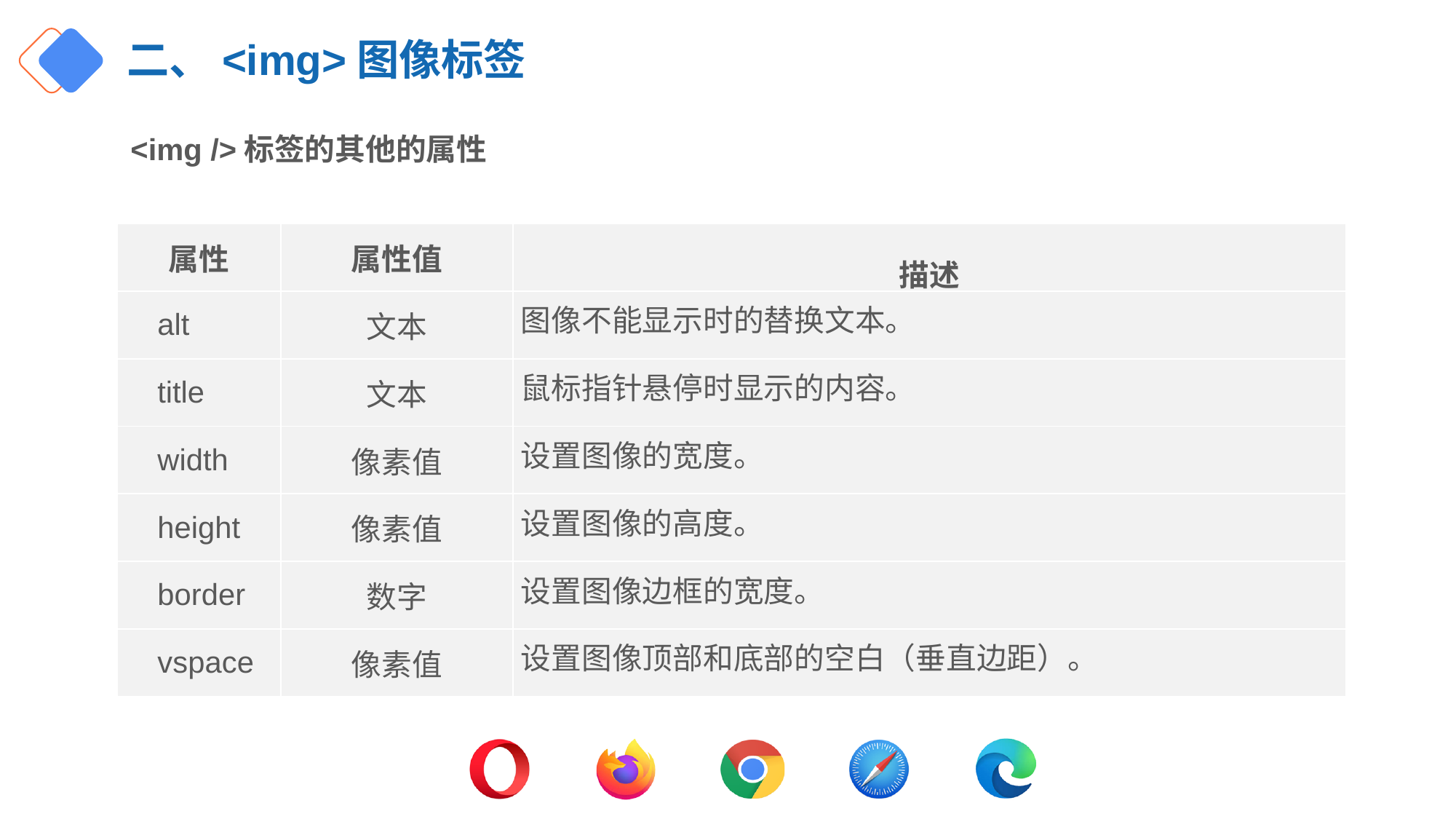

# 二、<img>图像标签
<img />标签的其他的属性
| 属性 | 属性值 | 描述 |
| --- | --- | --- |
| alt | 文本 | 图像不能显示时的替换文本。 |
| title | 文本 | 鼠标指针悬停时显示的内容。 |
| width | 像素值 | 设置图像的宽度。 |
| height | 像素值 | 设置图像的高度。 |
| border | 数字 | 设置图像边框的宽度。 |
| vspace | 像素值 | 设置图像顶部和底部的空白（垂直边距）。 |